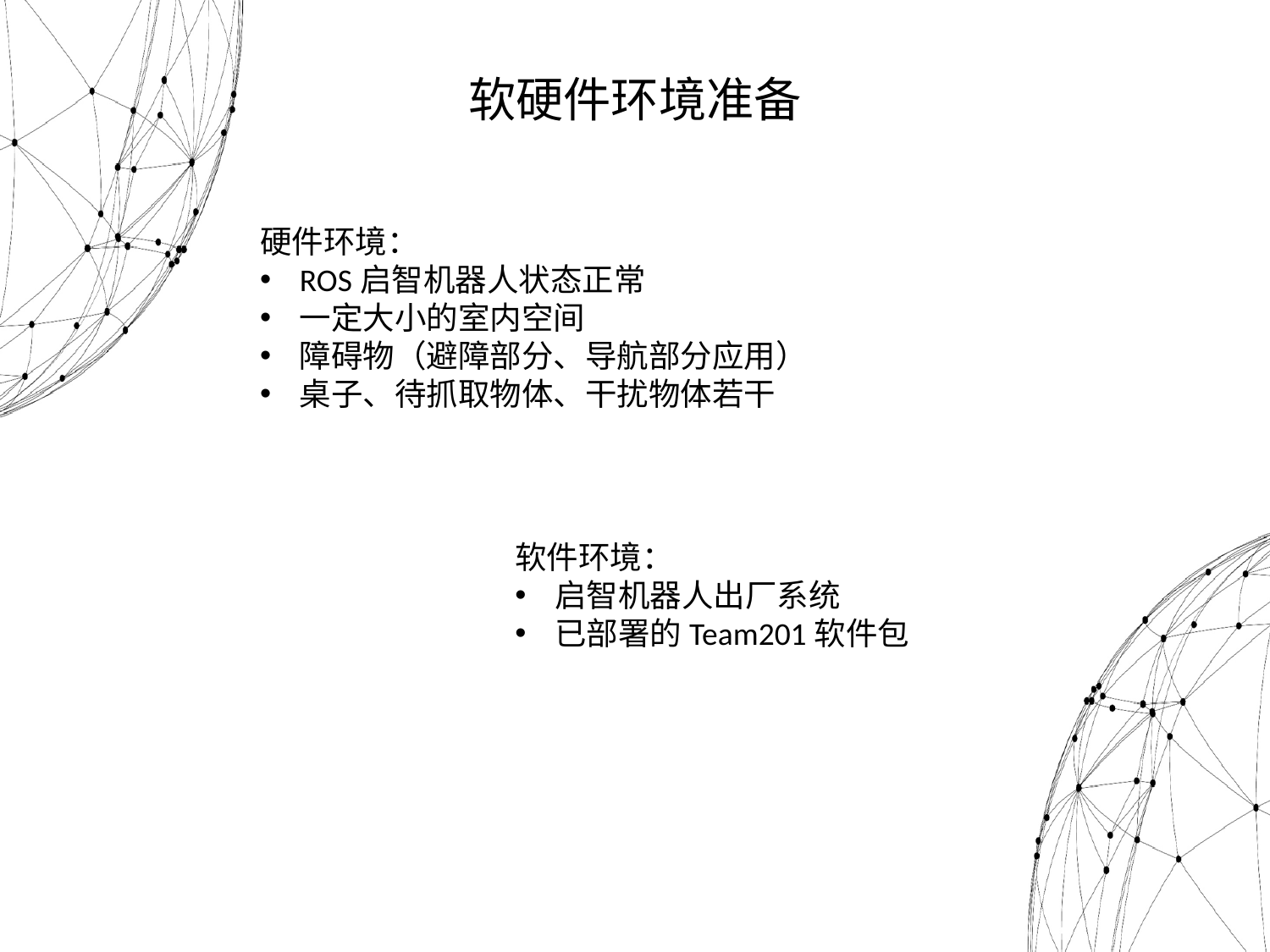

软硬件环境准备
硬件环境：
ROS启智机器人状态正常
一定大小的室内空间
障碍物（避障部分、导航部分应用）
桌子、待抓取物体、干扰物体若干
软件环境：
启智机器人出厂系统
已部署的Team201软件包